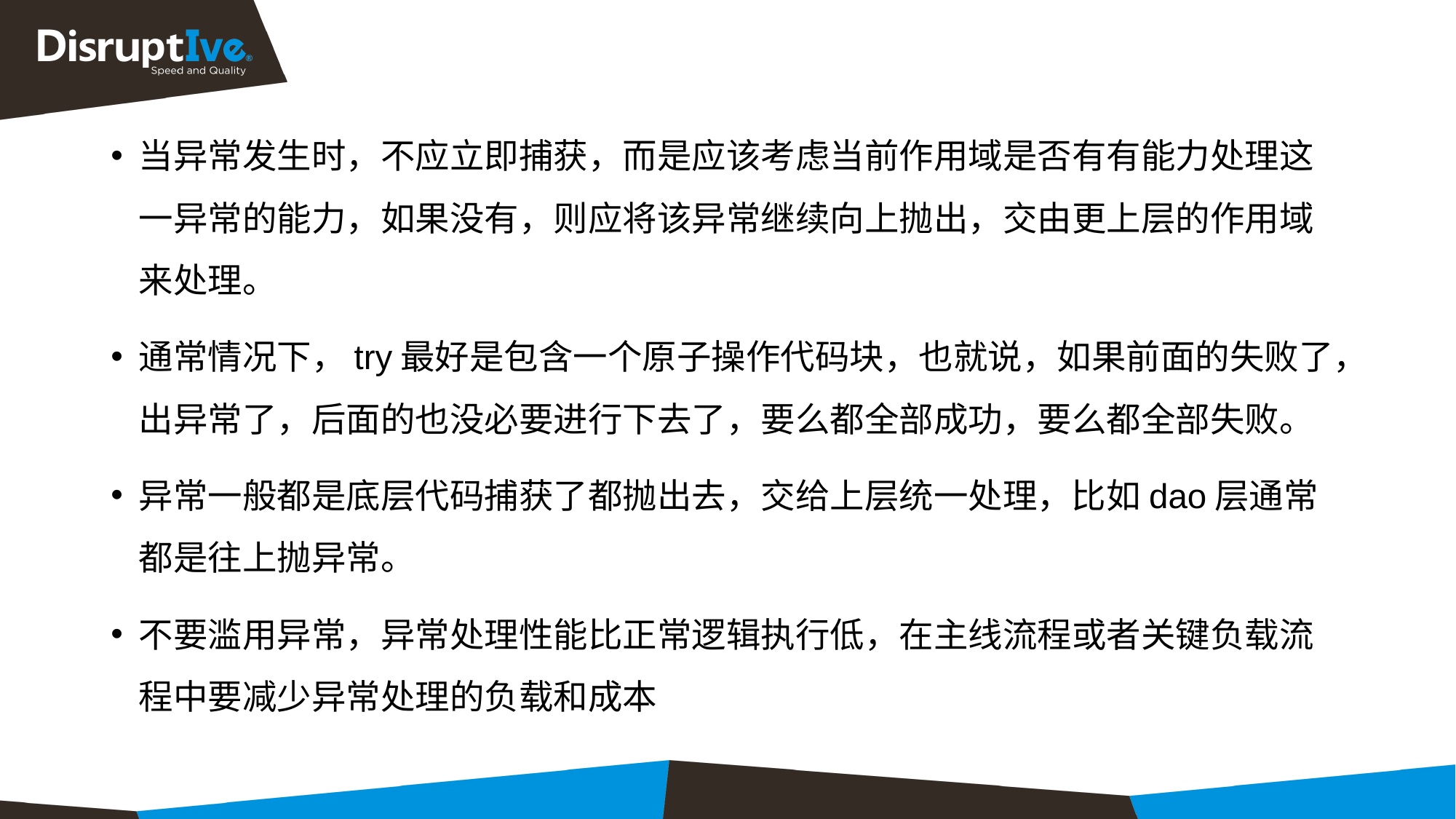

当异常发生时，不应立即捕获，而是应该考虑当前作用域是否有有能力处理这一异常的能力，如果没有，则应将该异常继续向上抛出，交由更上层的作用域来处理。
通常情况下，try最好是包含一个原子操作代码块，也就说，如果前面的失败了，出异常了，后面的也没必要进行下去了，要么都全部成功，要么都全部失败。
异常一般都是底层代码捕获了都抛出去，交给上层统一处理，比如dao层通常都是往上抛异常。
不要滥用异常，异常处理性能比正常逻辑执行低，在主线流程或者关键负载流程中要减少异常处理的负载和成本